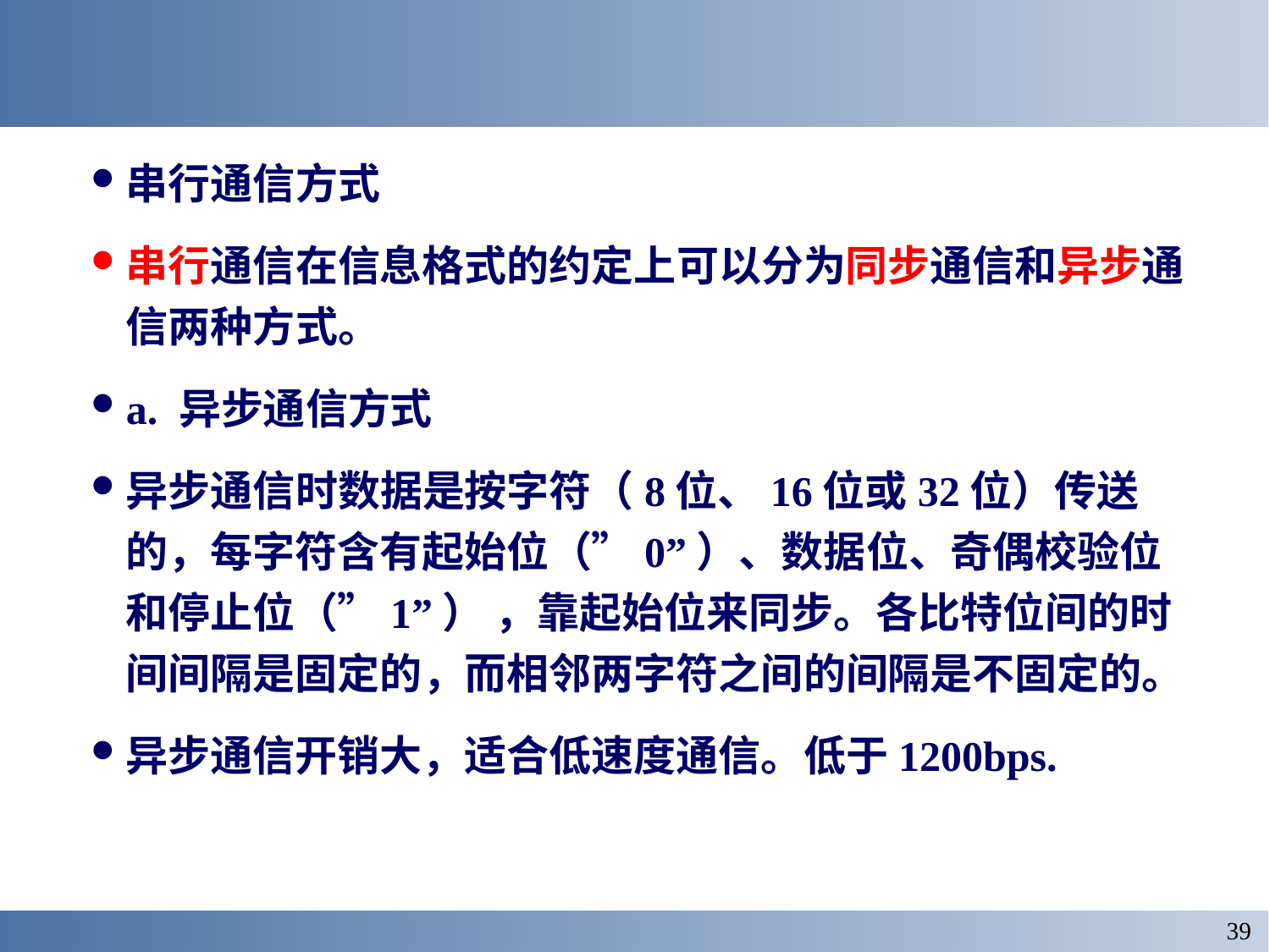

串行通信方式
串行通信在信息格式的约定上可以分为同步通信和异步通信两种方式。
a. 异步通信方式
异步通信时数据是按字符（8位、16位或32位）传送的，每字符含有起始位（”0”）、数据位、奇偶校验位和停止位（”1”） ，靠起始位来同步。各比特位间的时间间隔是固定的，而相邻两字符之间的间隔是不固定的。
异步通信开销大，适合低速度通信。低于1200bps.